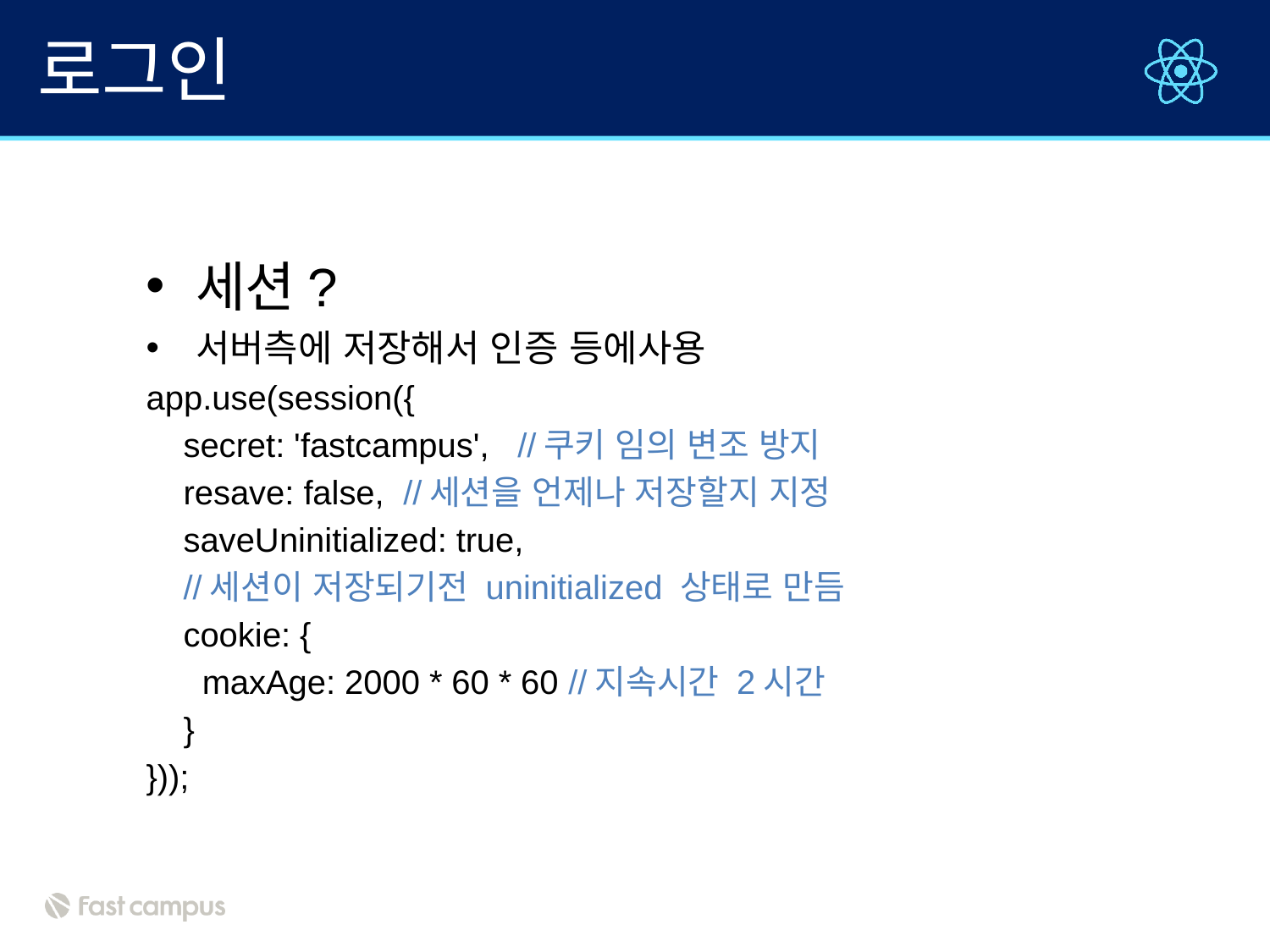

# 로그인
세션?
서버측에 저장해서 인증 등에사용
app.use(session({
    secret: 'fastcampus',   //쿠키 임의 변조 방지
    resave: false,  //세션을 언제나 저장할지 지정
    saveUninitialized: true,
    //세션이 저장되기전 uninitialized 상태로 만듬
    cookie: {
      maxAge: 2000 * 60 * 60 //지속시간 2시간
    }
}));